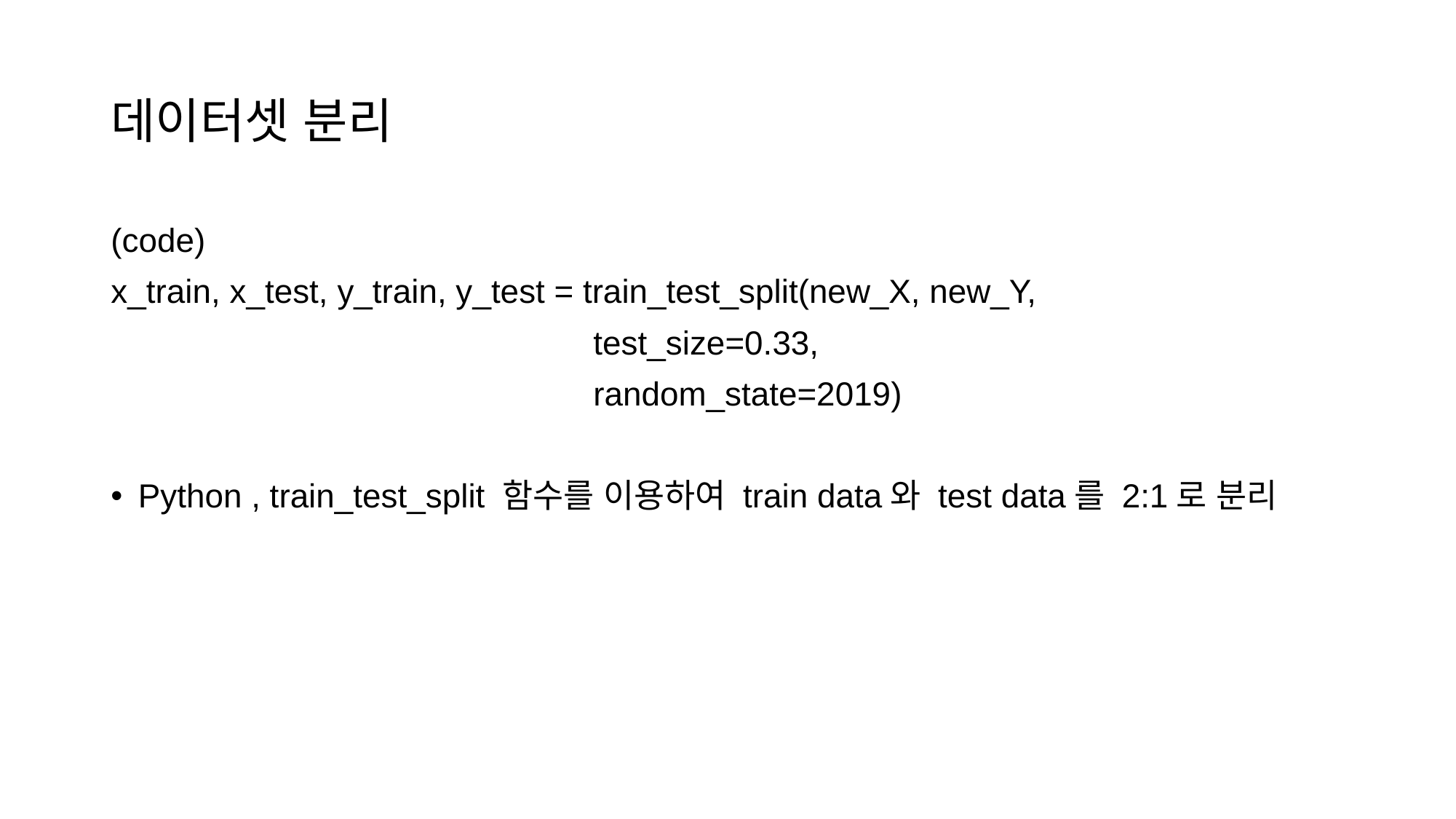

# 데이터셋 분리
(code)
x_train, x_test, y_train, y_test = train_test_split(new_X, new_Y,
                                                    test_size=0.33,
                                                    random_state=2019)

Python , train_test_split 함수를 이용하여 train data와 test data를 2:1로 분리